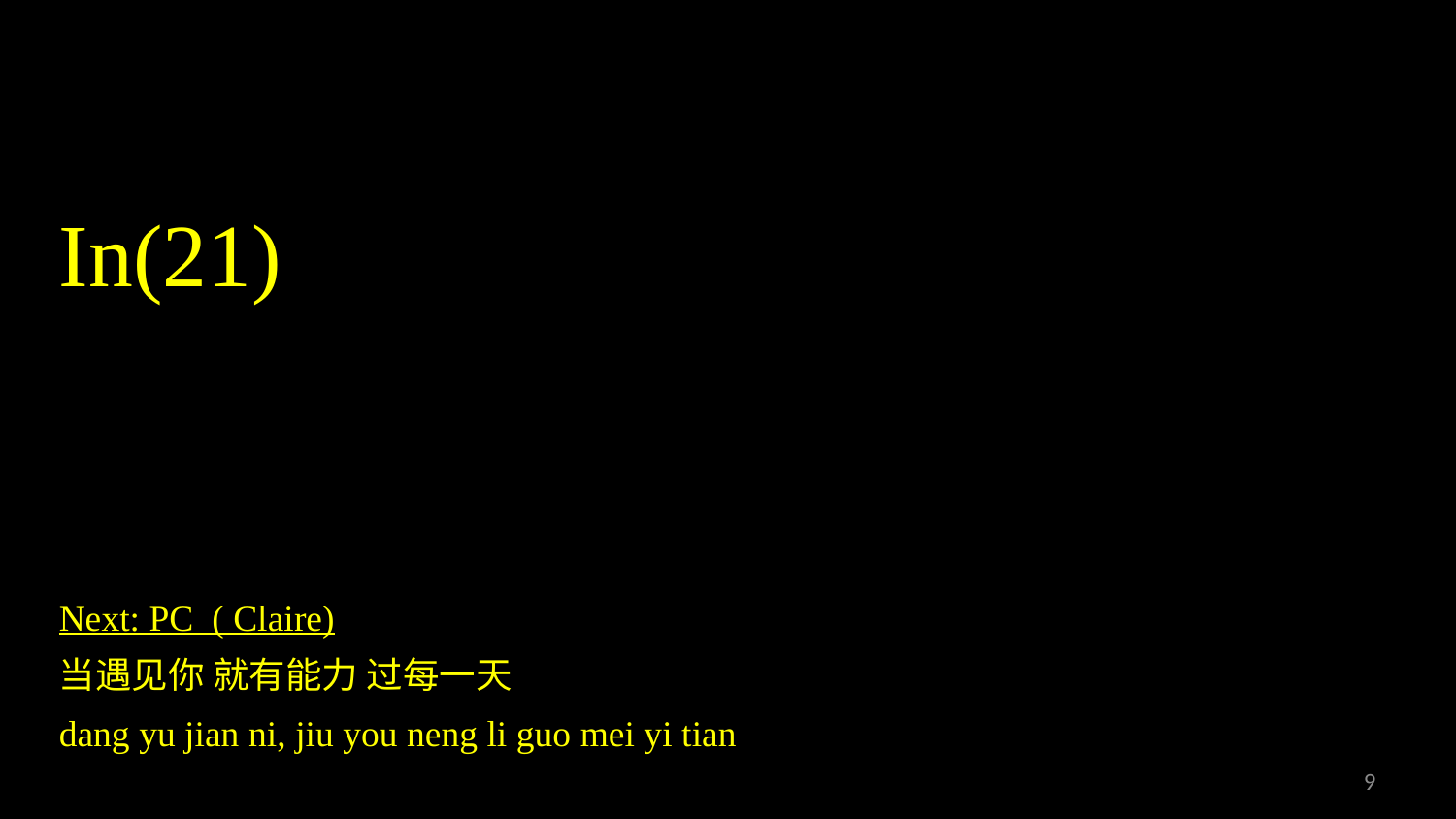

In(21)

Next: PC  ( Claire)
当遇见你 就有能力 过每一天
dang yu jian ni, jiu you neng li guo mei yi tian

9